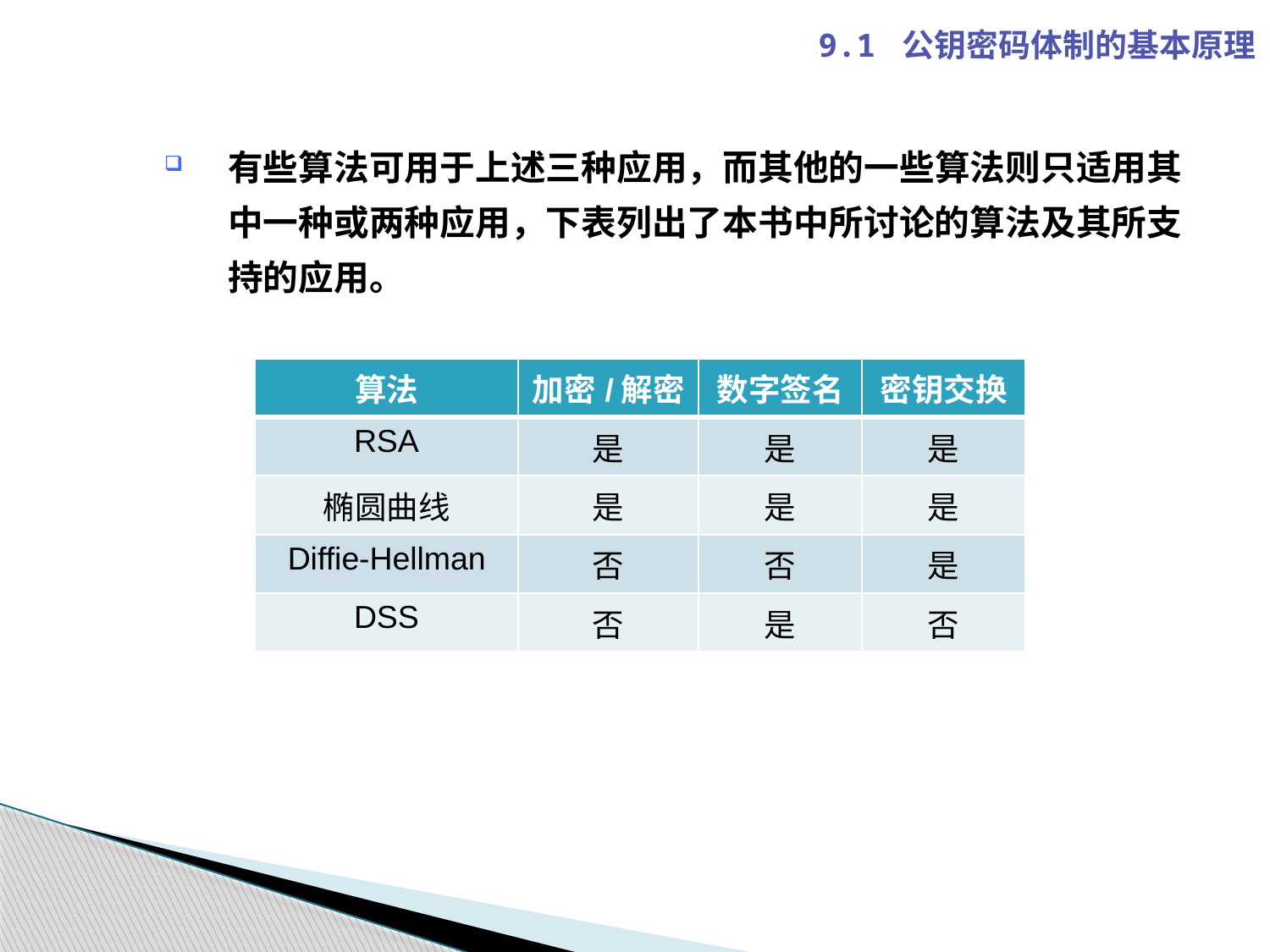

9.1 公钥密码体制的基本原理
有些算法可用于上述三种应用，而其他的一些算法则只适用其中一种或两种应用，下表列出了本书中所讨论的算法及其所支持的应用。

| 算法 | 加密/解密 | 数字签名 | 密钥交换 |
| --- | --- | --- | --- |
| RSA | 是 | 是 | 是 |
| 椭圆曲线 | 是 | 是 | 是 |
| Diffie-Hellman | 否 | 否 | 是 |
| DSS | 否 | 是 | 否 |